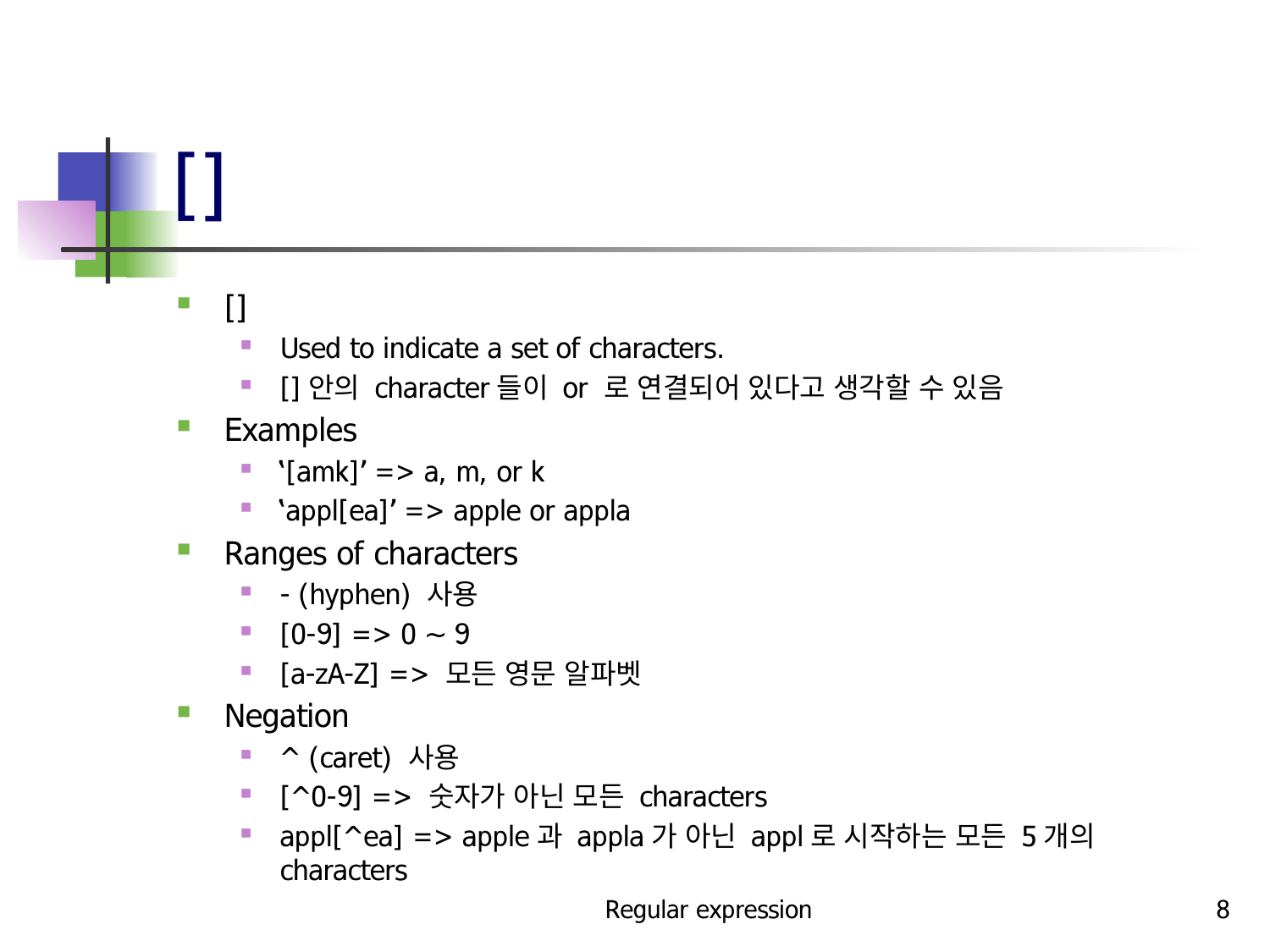

# []
[]
Used to indicate a set of characters.
[]안의 character들이 or 로 연결되어 있다고 생각할 수 있음
Examples
‘[amk]’ => a, m, or k
‘appl[ea]’ => apple or appla
Ranges of characters
- (hyphen) 사용
[0-9] => 0 ~ 9
[a-zA-Z] => 모든 영문 알파벳
Negation
^ (caret) 사용
[^0-9] => 숫자가 아닌 모든 characters
appl[^ea] => apple과 appla가 아닌 appl로 시작하는 모든 5개의 characters
Regular expression
8